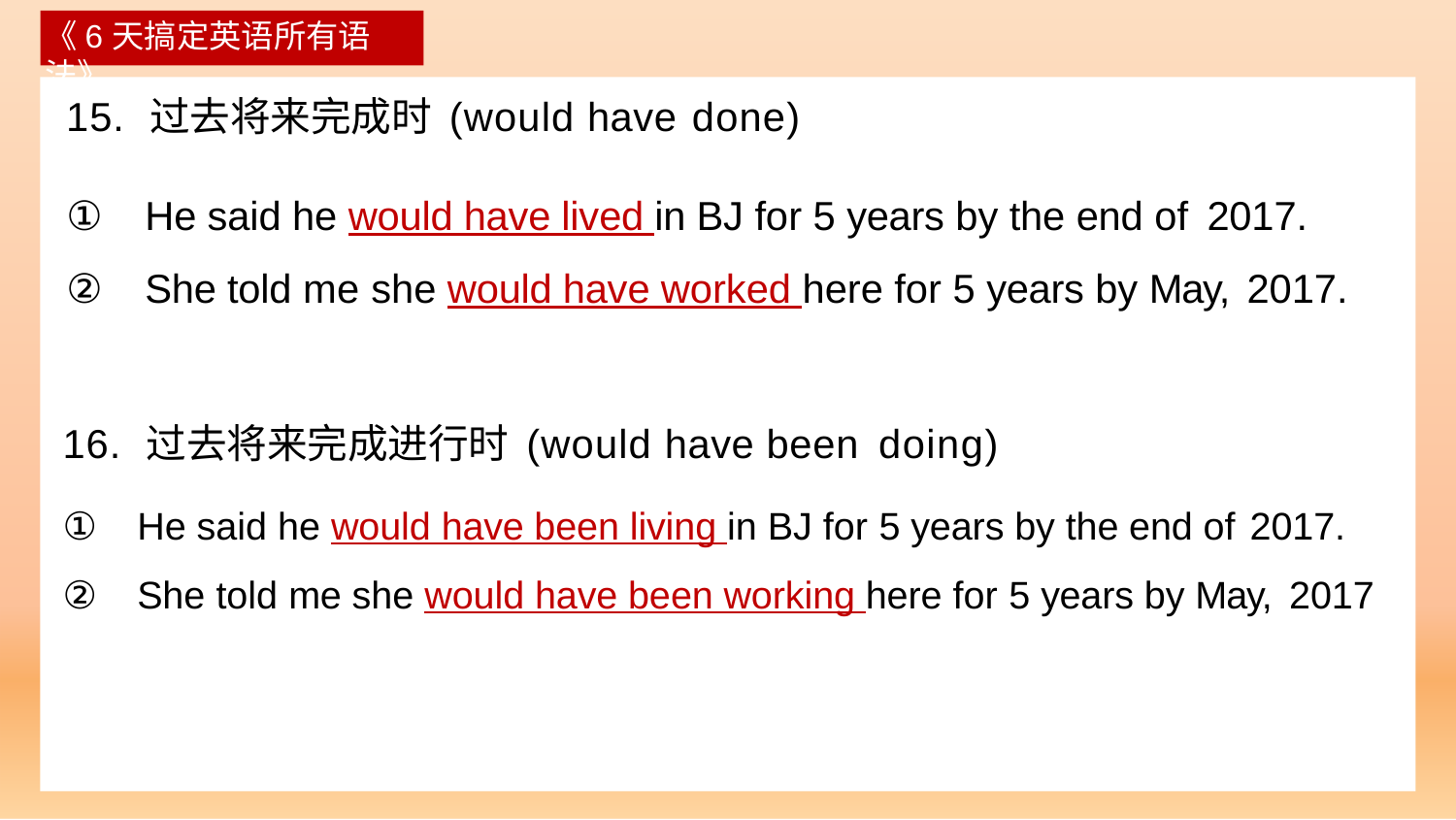

《6天搞定英语所有语法》
# 15. 过去将来完成时	(would have done)
①	He said he would have lived in BJ for 5 years by the end of 2017.
②	She told me she would have worked here for 5 years by May, 2017.

16. 过去将来完成进行时	(would have been doing)
①	He said he would have been living in BJ for 5 years by the end of 2017.
②	She told me she would have been working here for 5 years by May, 2017